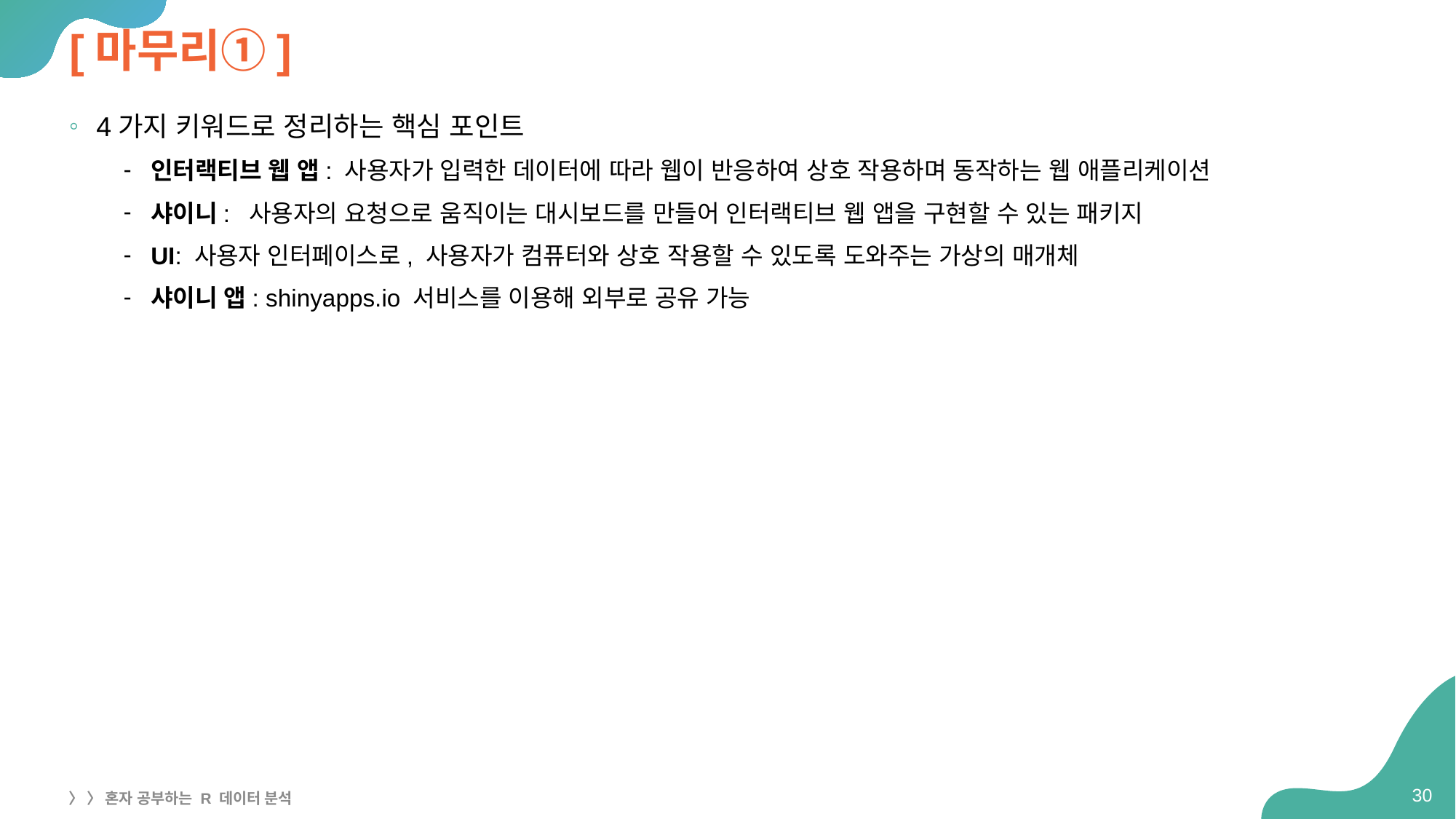

# [마무리①]
4가지 키워드로 정리하는 핵심 포인트
인터랙티브 웹 앱: 사용자가 입력한 데이터에 따라 웹이 반응하여 상호 작용하며 동작하는 웹 애플리케이션
샤이니:  사용자의 요청으로 움직이는 대시보드를 만들어 인터랙티브 웹 앱을 구현할 수 있는 패키지
UI: 사용자 인터페이스로, 사용자가 컴퓨터와 상호 작용할 수 있도록 도와주는 가상의 매개체
샤이니 앱: shinyapps.io 서비스를 이용해 외부로 공유 가능
30
〉 〉 혼자 공부하는 R 데이터 분석